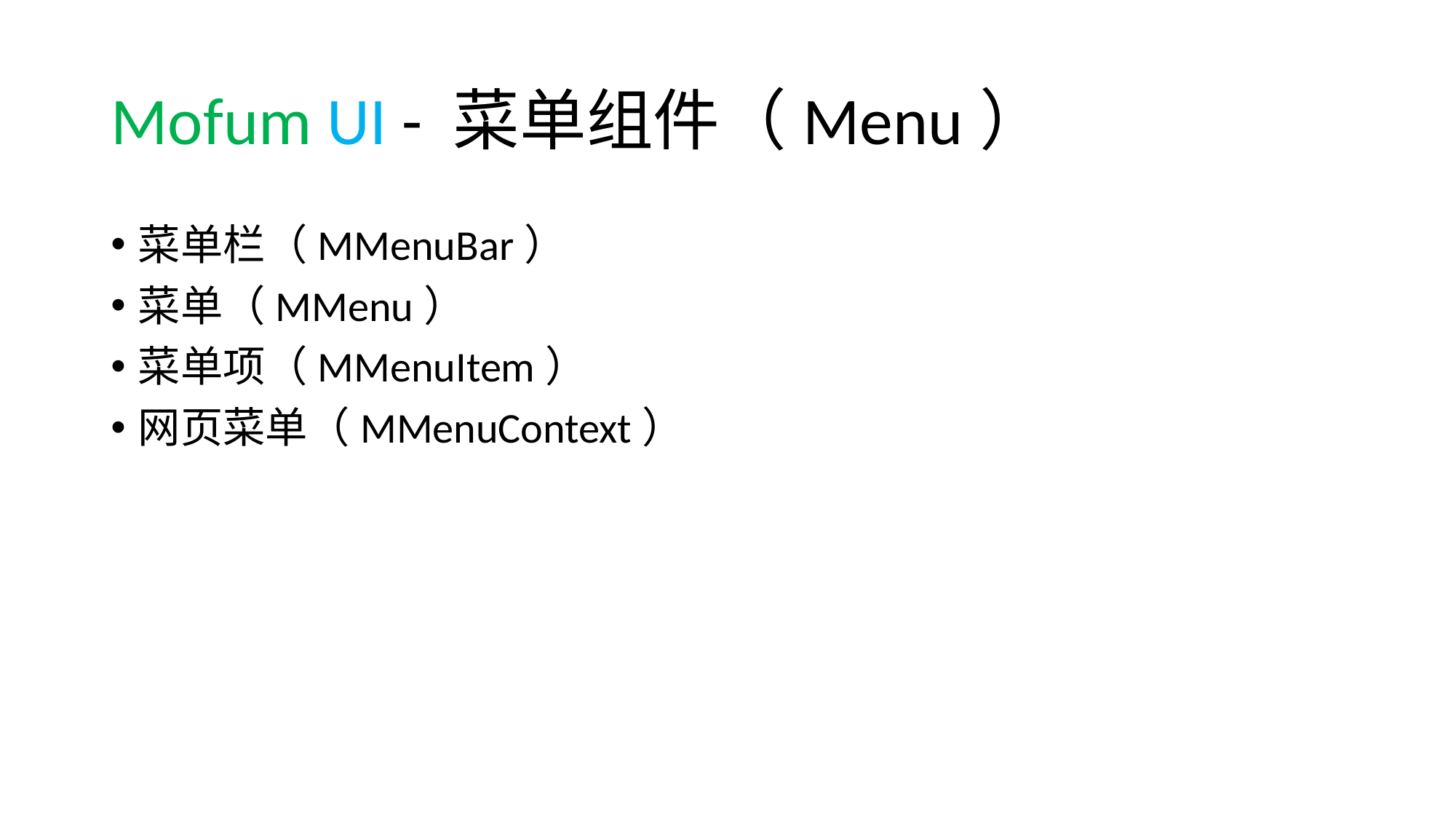

# Mofum UI - 菜单组件（Menu）
菜单栏（MMenuBar）
菜单（MMenu）
菜单项（MMenuItem）
网页菜单（MMenuContext）